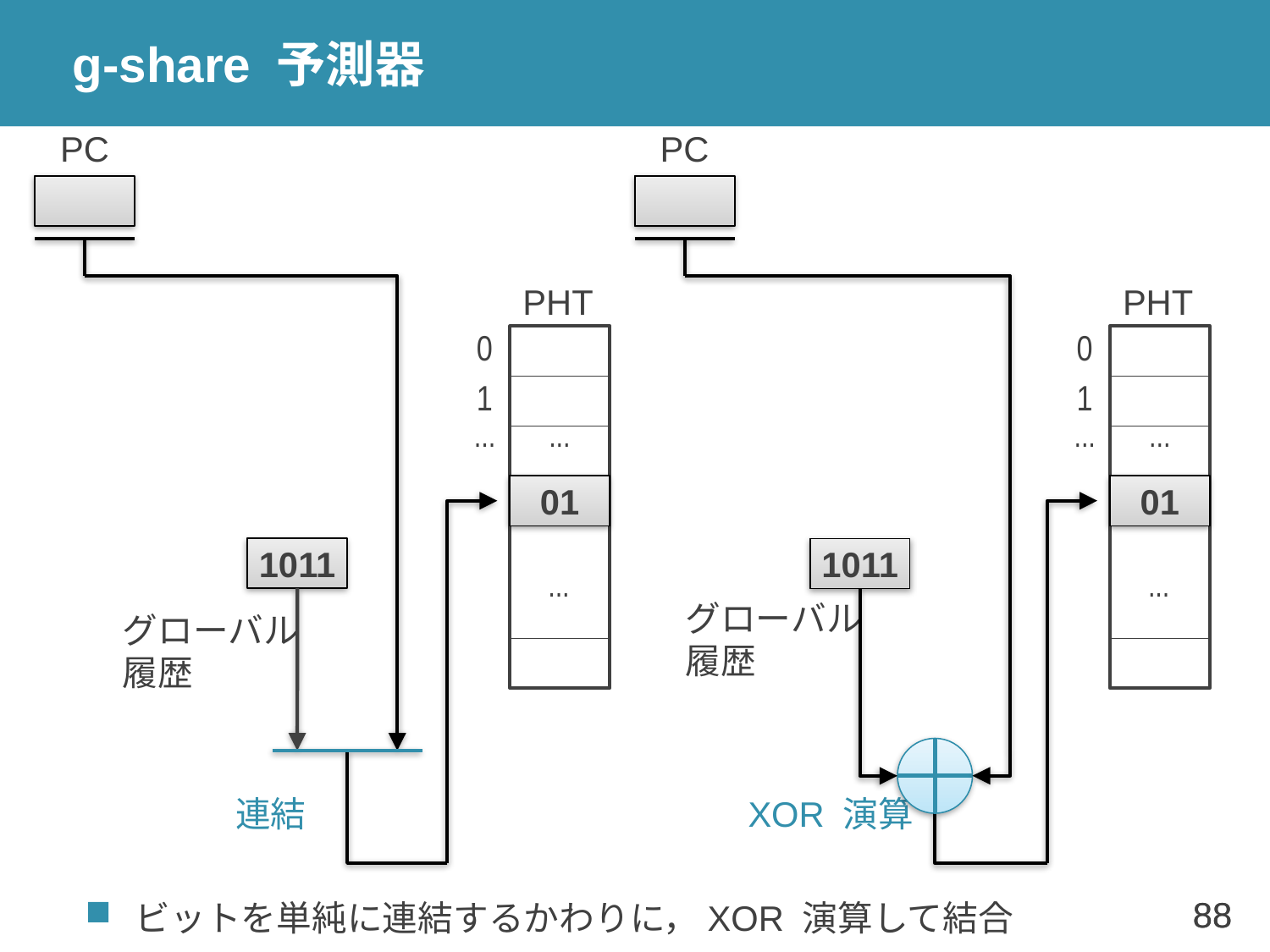

# g-share 予測器
PC
PC

PHT
PHT
0

0

1

1

...
...
...
...
01
01
1011
1011
...
...
グローバル
履歴
グローバル
履歴

連結
XOR 演算
ビットを単純に連結するかわりに，XOR 演算して結合